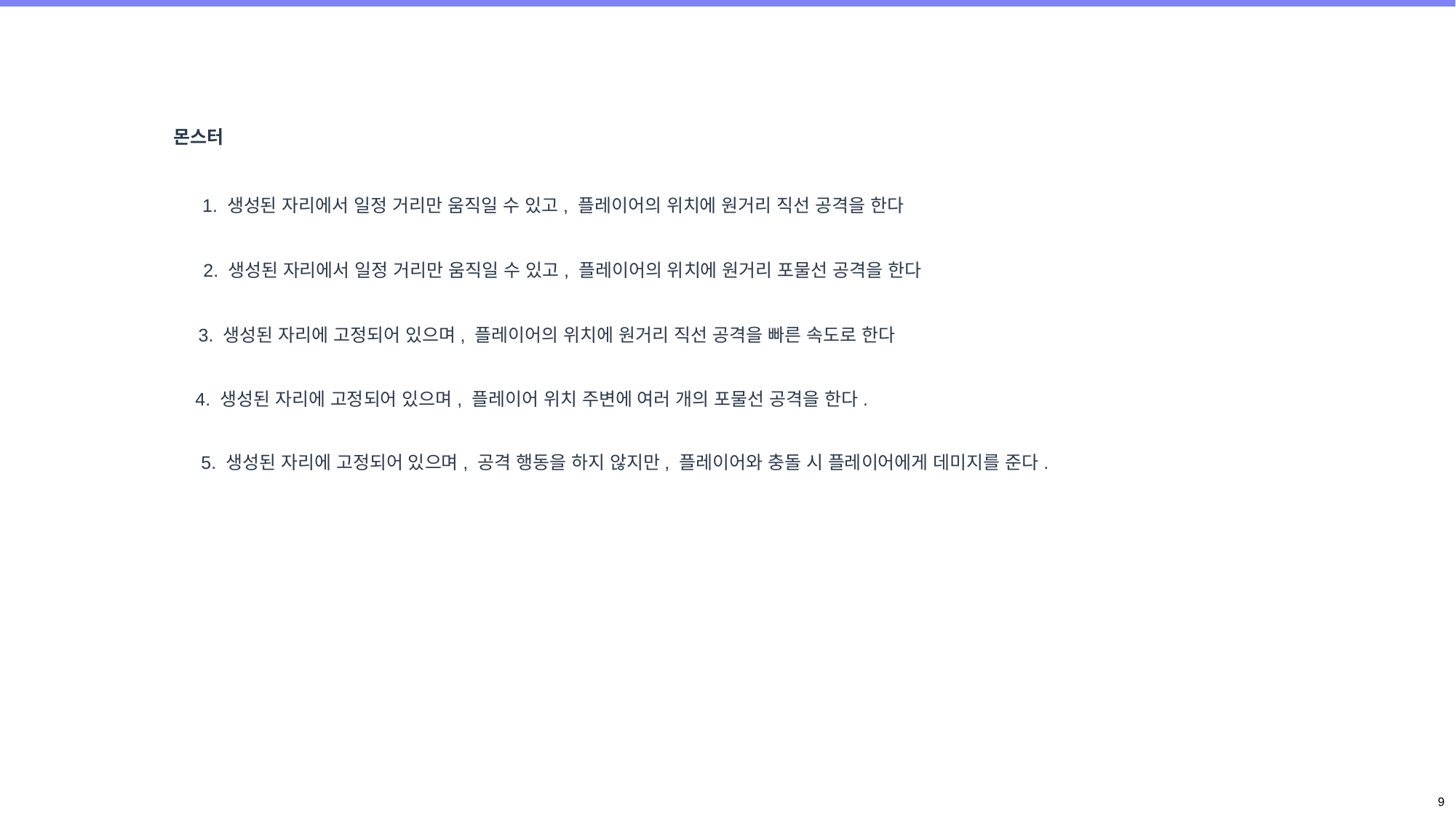

몬스터

1. 생성된 자리에서 일정 거리만 움직일 수 있고, 플레이어의 위치에 원거리 직선 공격을 한다
2. 생성된 자리에서 일정 거리만 움직일 수 있고, 플레이어의 위치에 원거리 포물선 공격을 한다
3. 생성된 자리에 고정되어 있으며, 플레이어의 위치에 원거리 직선 공격을 빠른 속도로 한다
4. 생성된 자리에 고정되어 있으며, 플레이어 위치 주변에 여러 개의 포물선 공격을 한다.
5. 생성된 자리에 고정되어 있으며, 공격 행동을 하지 않지만, 플레이어와 충돌 시 플레이어에게 데미지를 준다.
9